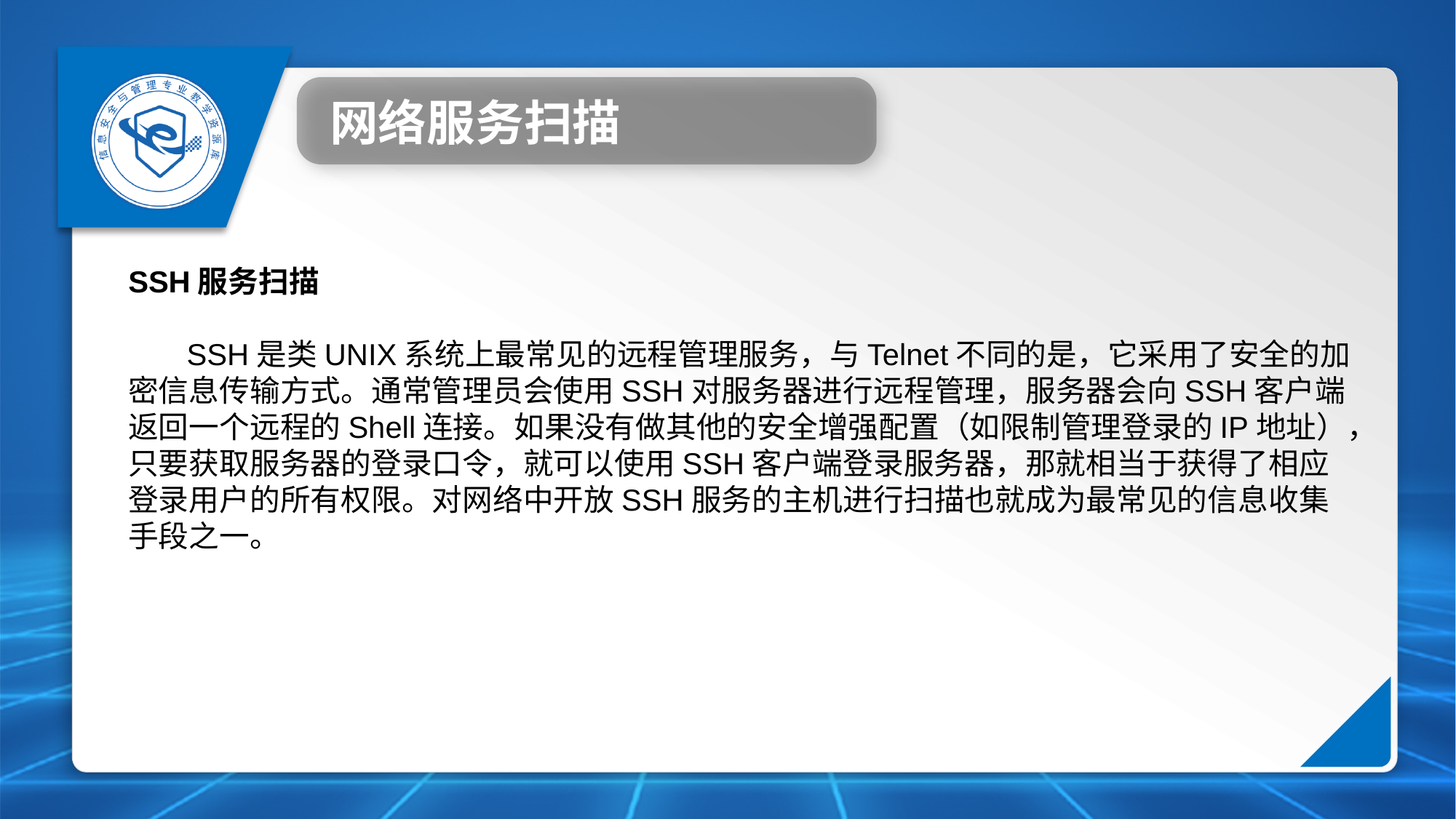

网络服务扫描
SSH服务扫描

       SSH是类UNIX系统上最常见的远程管理服务，与Telnet不同的是，它采用了安全的加密信息传输方式。通常管理员会使用SSH对服务器进行远程管理，服务器会向SSH客户端返回一个远程的Shell连接。如果没有做其他的安全增强配置（如限制管理登录的IP地址），只要获取服务器的登录口令，就可以使用SSH客户端登录服务器，那就相当于获得了相应登录用户的所有权限。对网络中开放SSH服务的主机进行扫描也就成为最常见的信息收集手段之一。